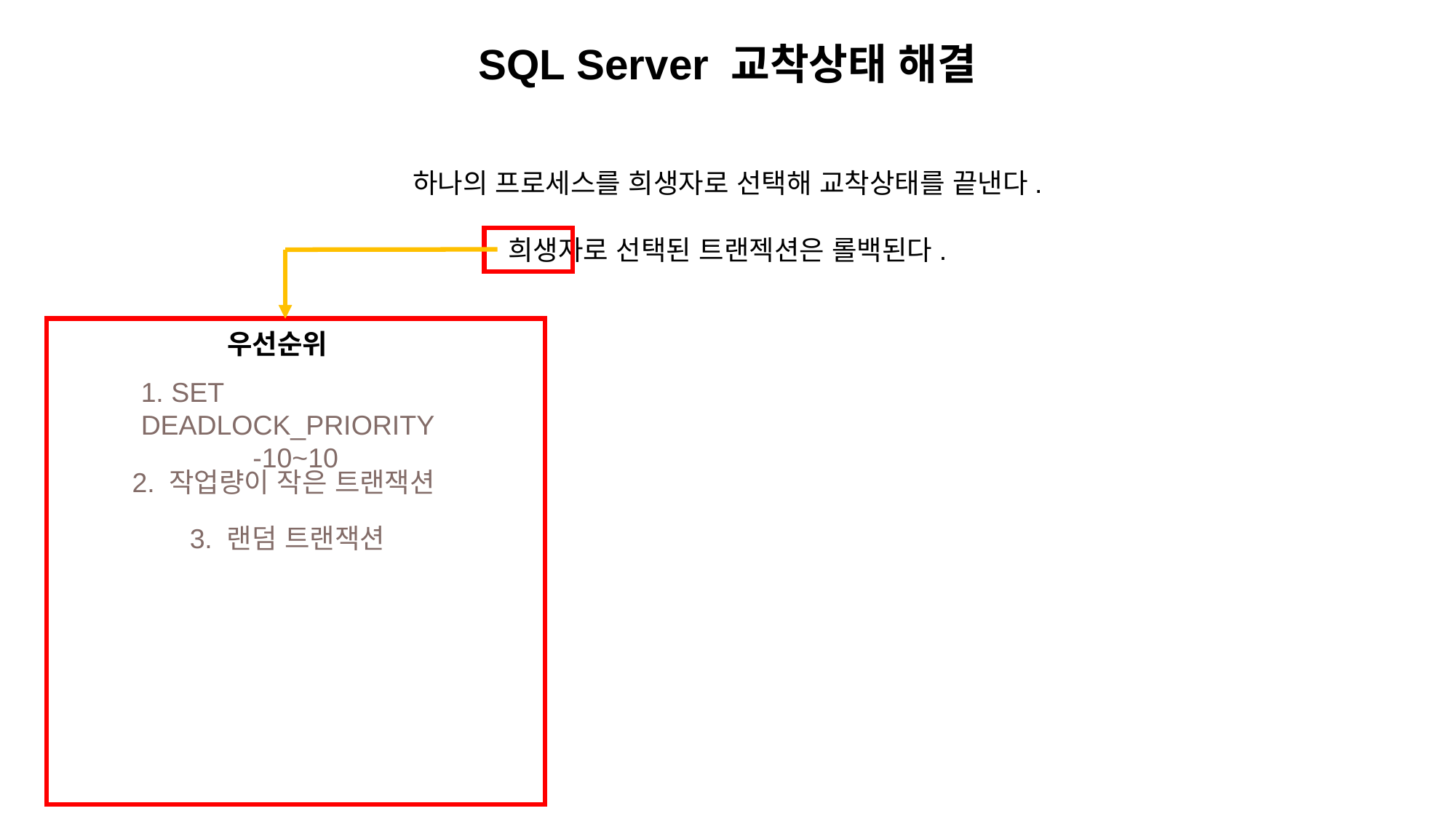

SQL Server 교착상태 해결
하나의 프로세스를 희생자로 선택해 교착상태를 끝낸다.
희생자로 선택된 트랜젝션은 롤백된다.

우선순위
1. SET DEADLOCK_PRIORITY
-10~10
2. 작업량이 작은 트랜잭션
3. 랜덤 트랜잭션